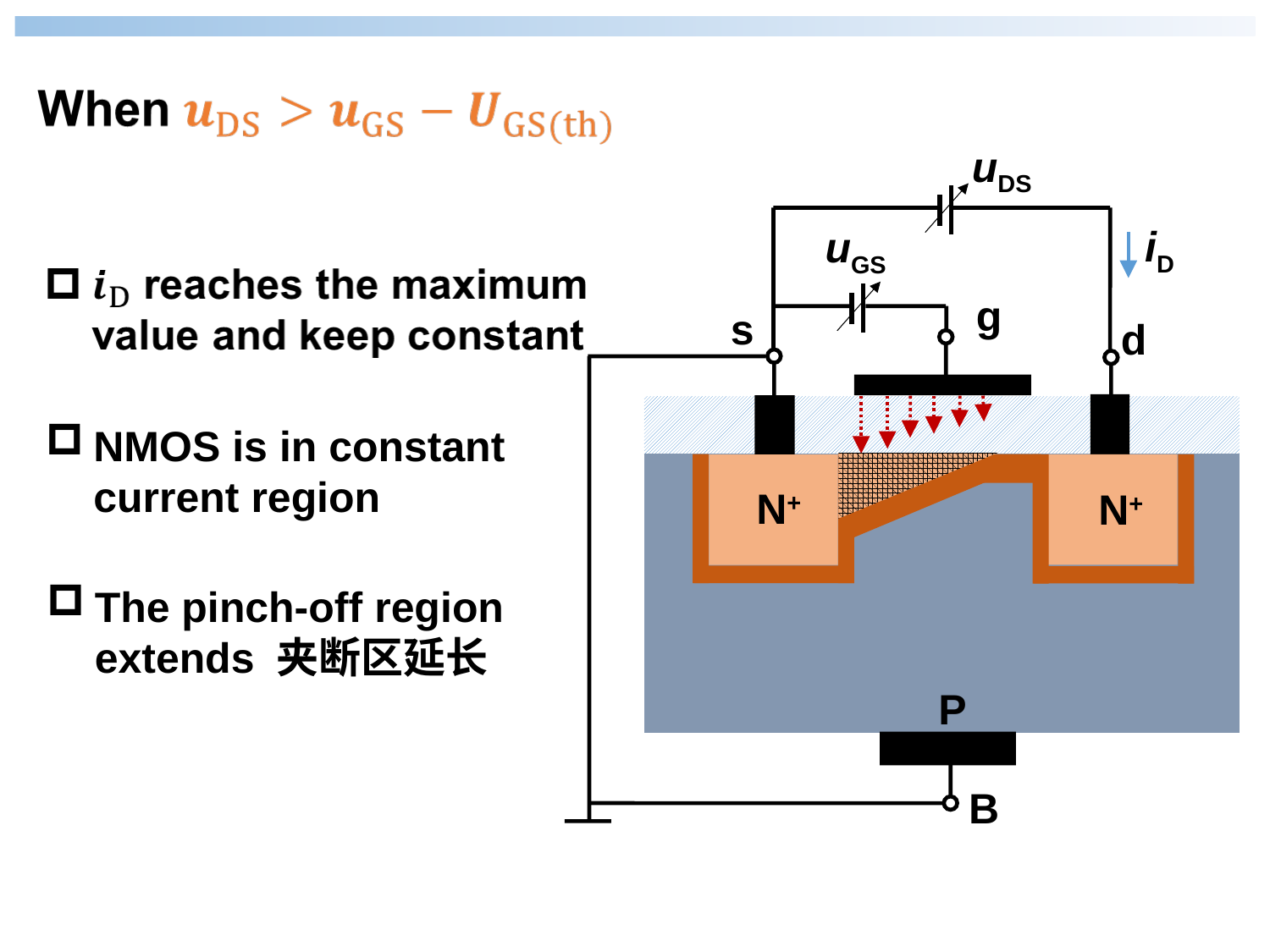

uDS

uGS

g
d

P

B

s

N+
N+

iD

NMOS is in constant current region

The pinch-off region extends 夹断区延长